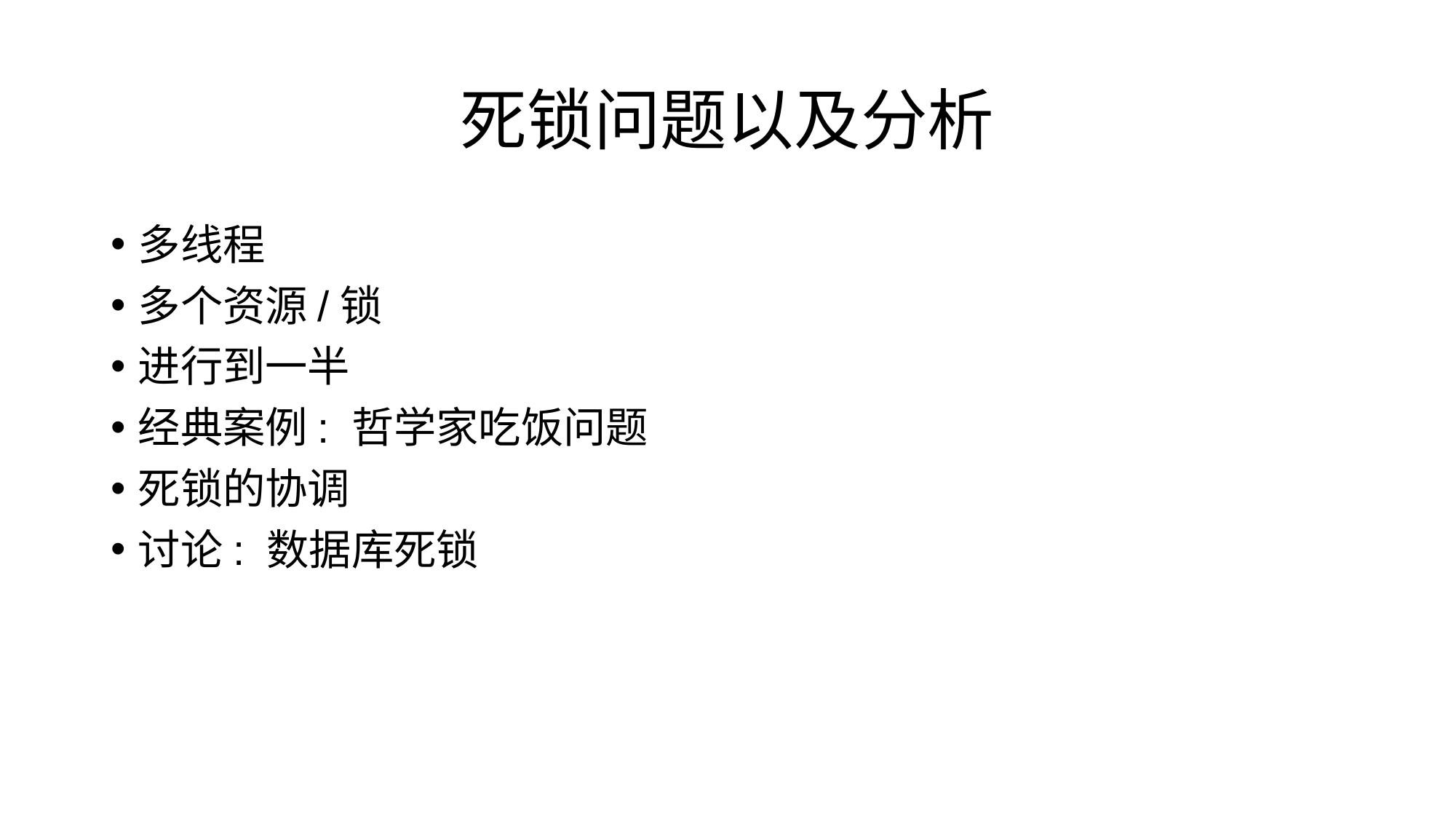

# 死锁问题以及分析
多线程
多个资源/锁
进行到一半
经典案例: 哲学家吃饭问题
死锁的协调
讨论: 数据库死锁